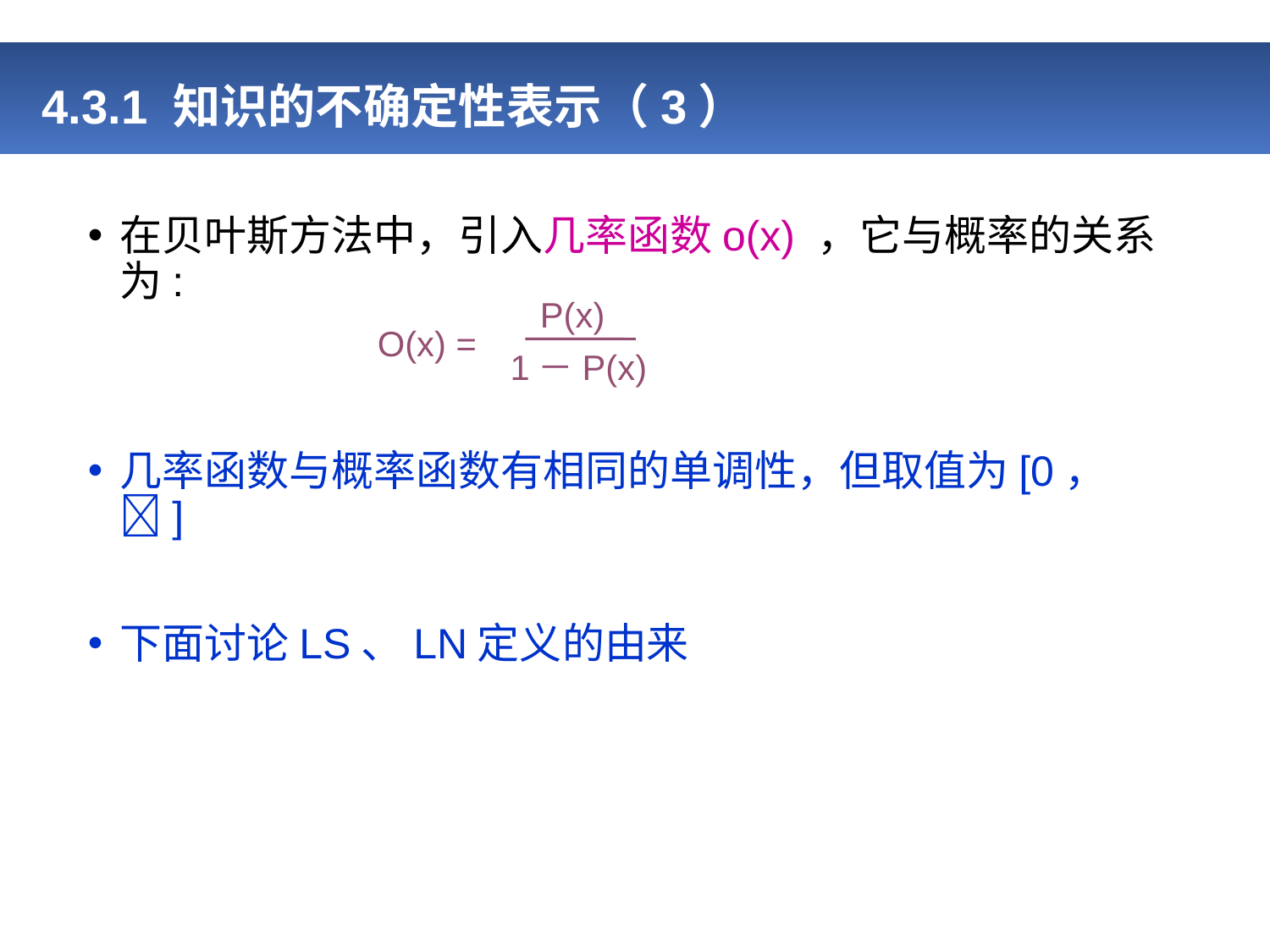

# 4.3.1 知识的不确定性表示（3）
在贝叶斯方法中，引入几率函数o(x) ，它与概率的关系为:

几率函数与概率函数有相同的单调性，但取值为[0，∞]

下面讨论LS、LN定义的由来
P(x)
O(x) =
1－P(x)